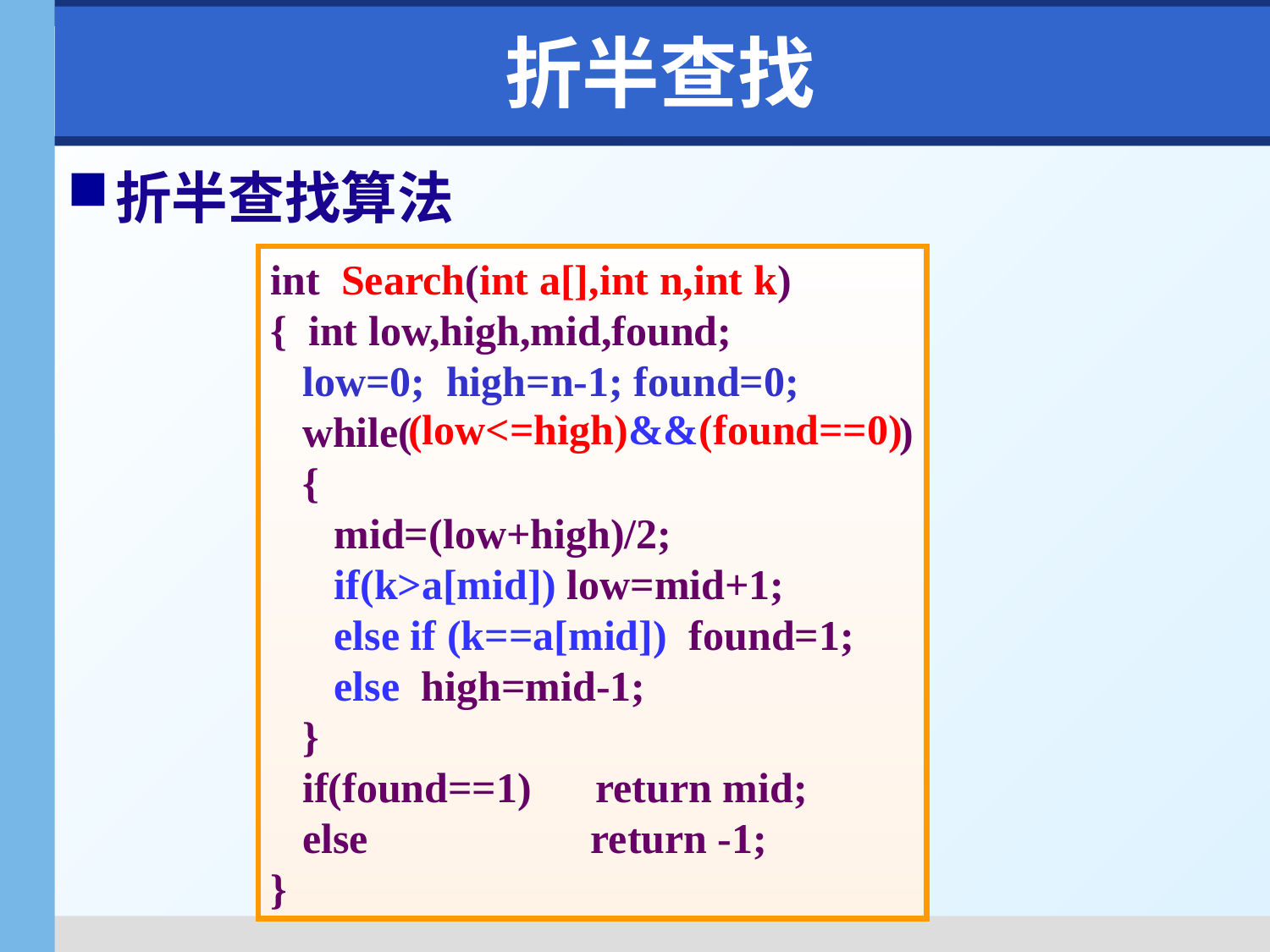

# 折半查找
折半查找算法
int  Search(int a[],int n,int k)
{  int low,high,mid,found;
   low=0;  high=n-1; found=0;
   while(                                              )
   {
      mid=(low+high)/2;
      if(k>a[mid]) low=mid+1;
      else if (k==a[mid])  found=1;
      else  high=mid-1;
   }
   if(found==1)      return mid;
   else                     return -1;
}
(low<=high)&&(found==0)